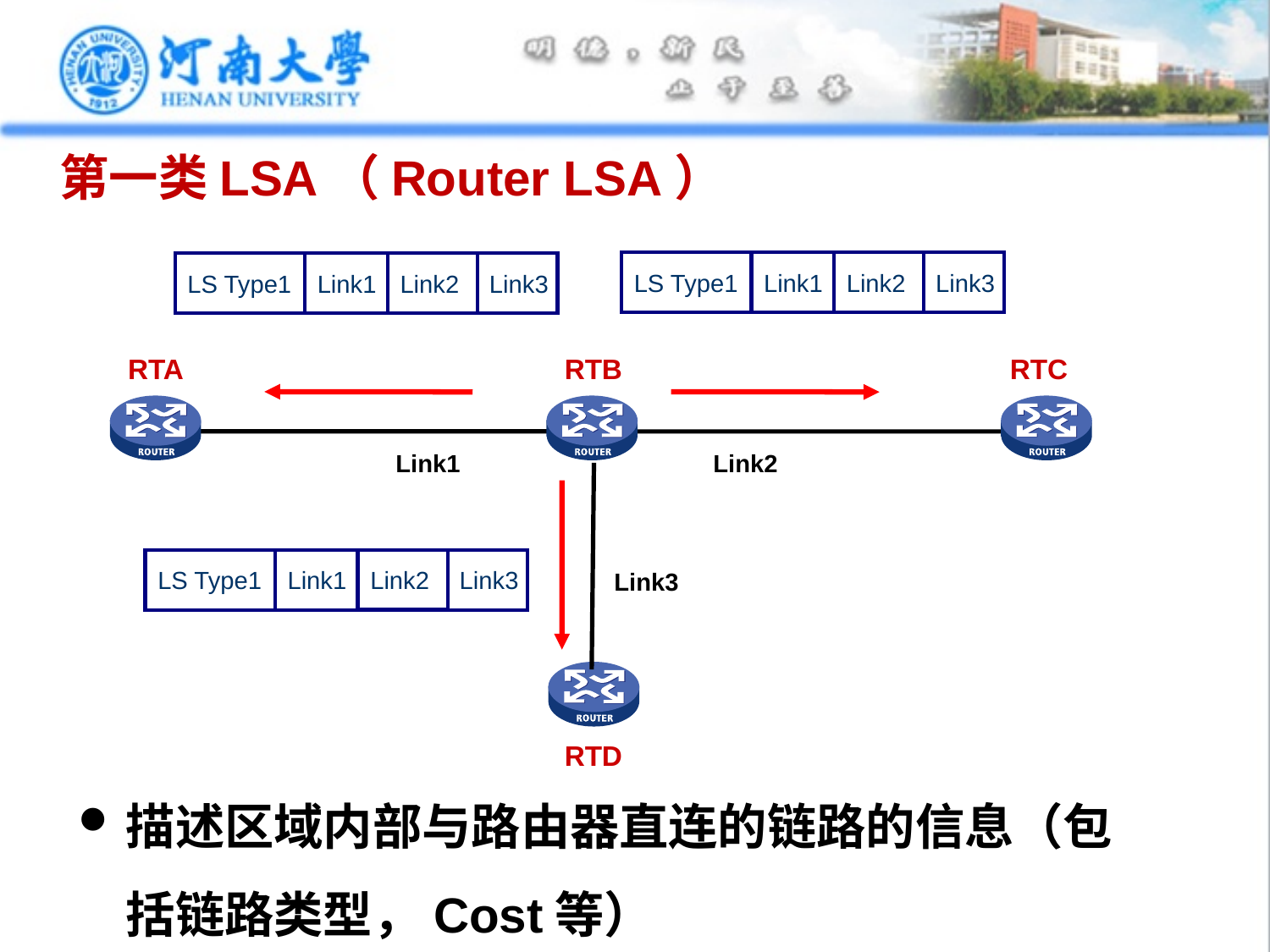

# 第一类LSA（Router LSA）
LS Type1
Link1
Link2
Link3
LS Type1
Link1
Link2
Link3
RTA
RTB
RTC

Link1
Link2

LS Type1
Link1
Link2
Link3
Link3

RTD
描述区域内部与路由器直连的链路的信息（包括链路类型，Cost等）